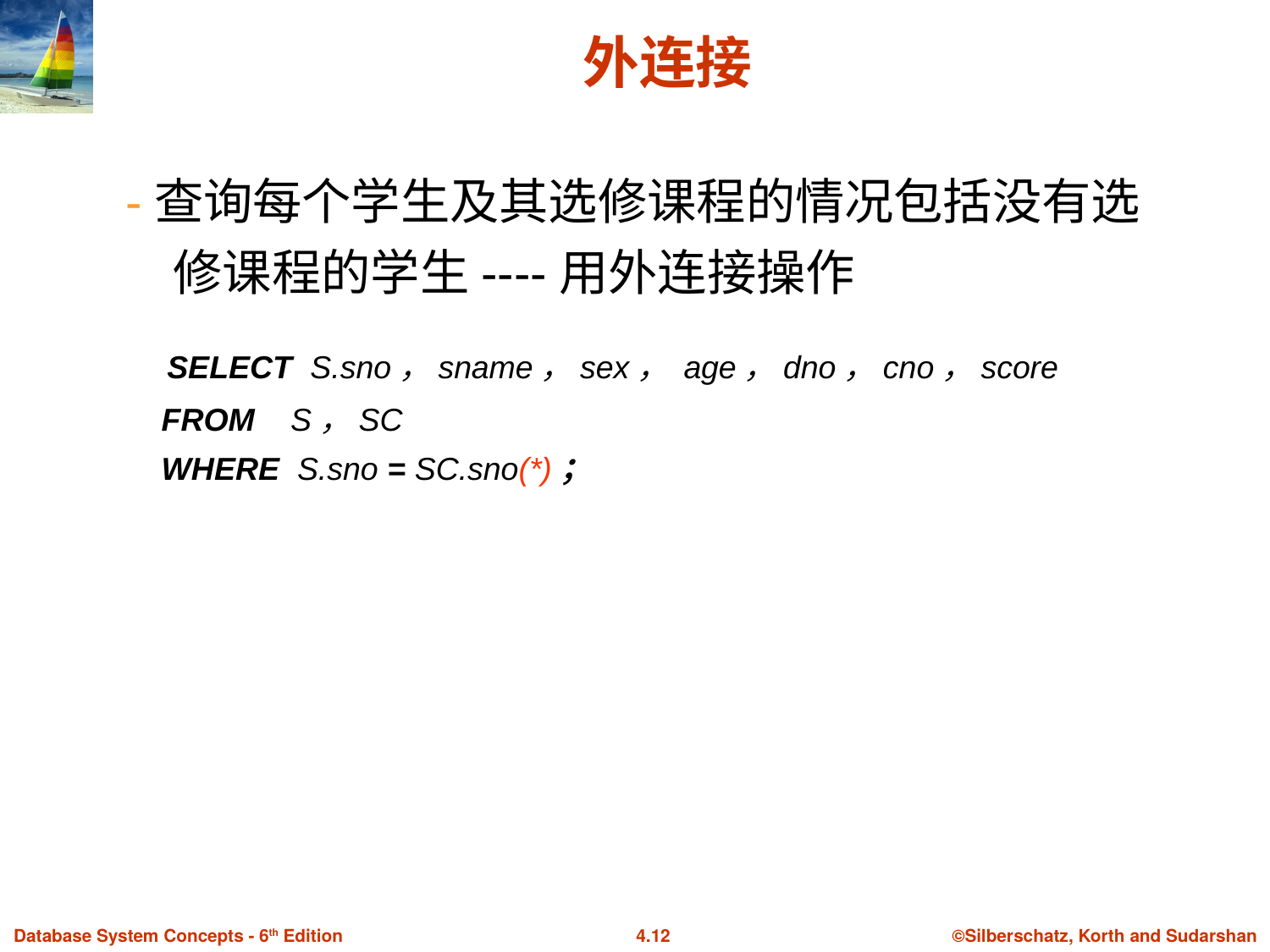

# 外连接
-查询每个学生及其选修课程的情况包括没有选修课程的学生----用外连接操作
   SELECT  S.sno，sname，sex， age，dno，cno，score
    FROM    S，SC
    WHERE  S.sno = SC.sno(*)；